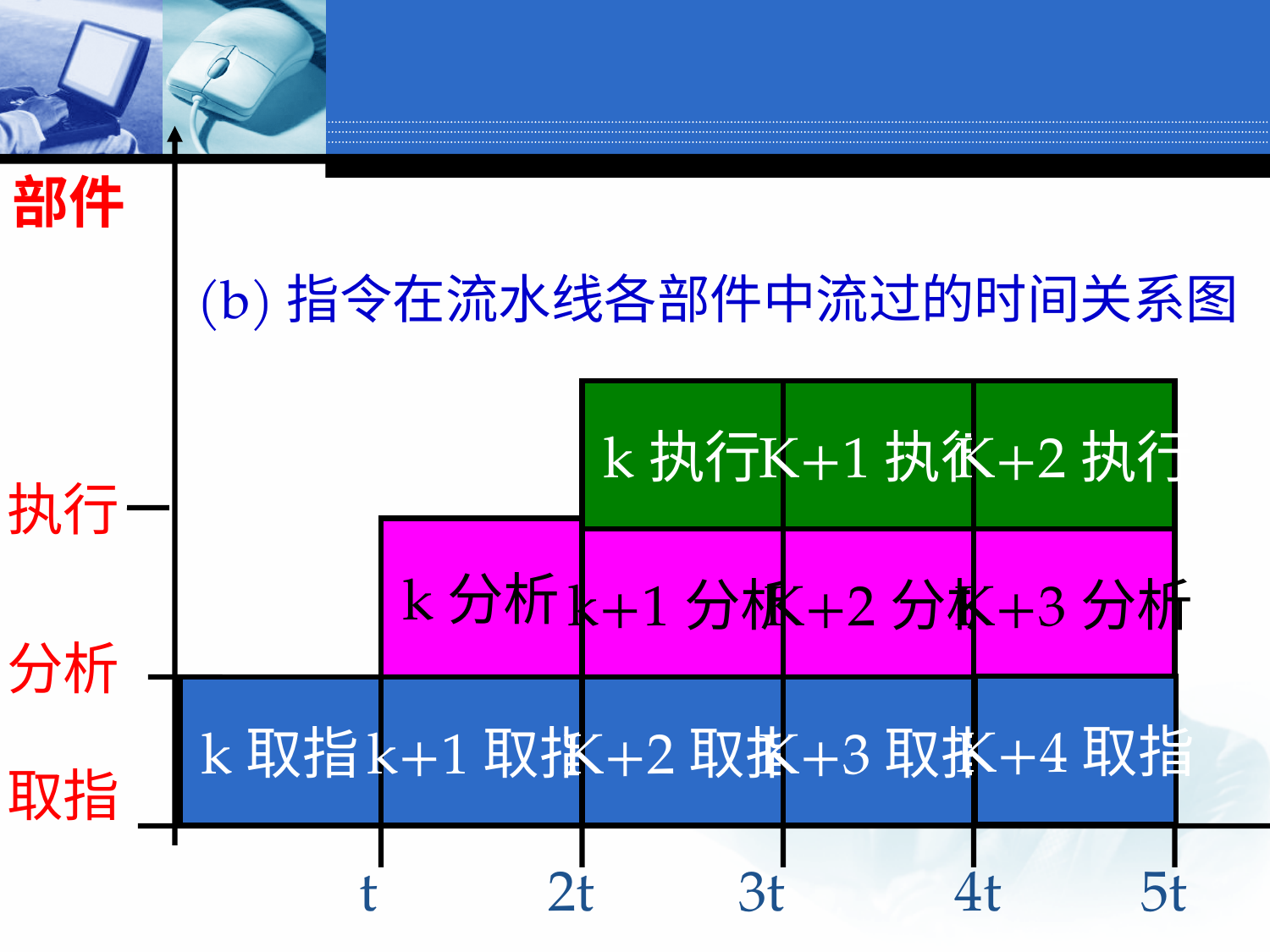

部件
             (b)指令在流水线各部件中流过的时间关系图

k执行
K+1执行
K+2执行
执行

k分析
k+1分析
K+2分析
K+3分析
分析

K+4取指

k取指
k+1取指
K+2取指
K+3取指
取指
t

2t

3t

4t

5t